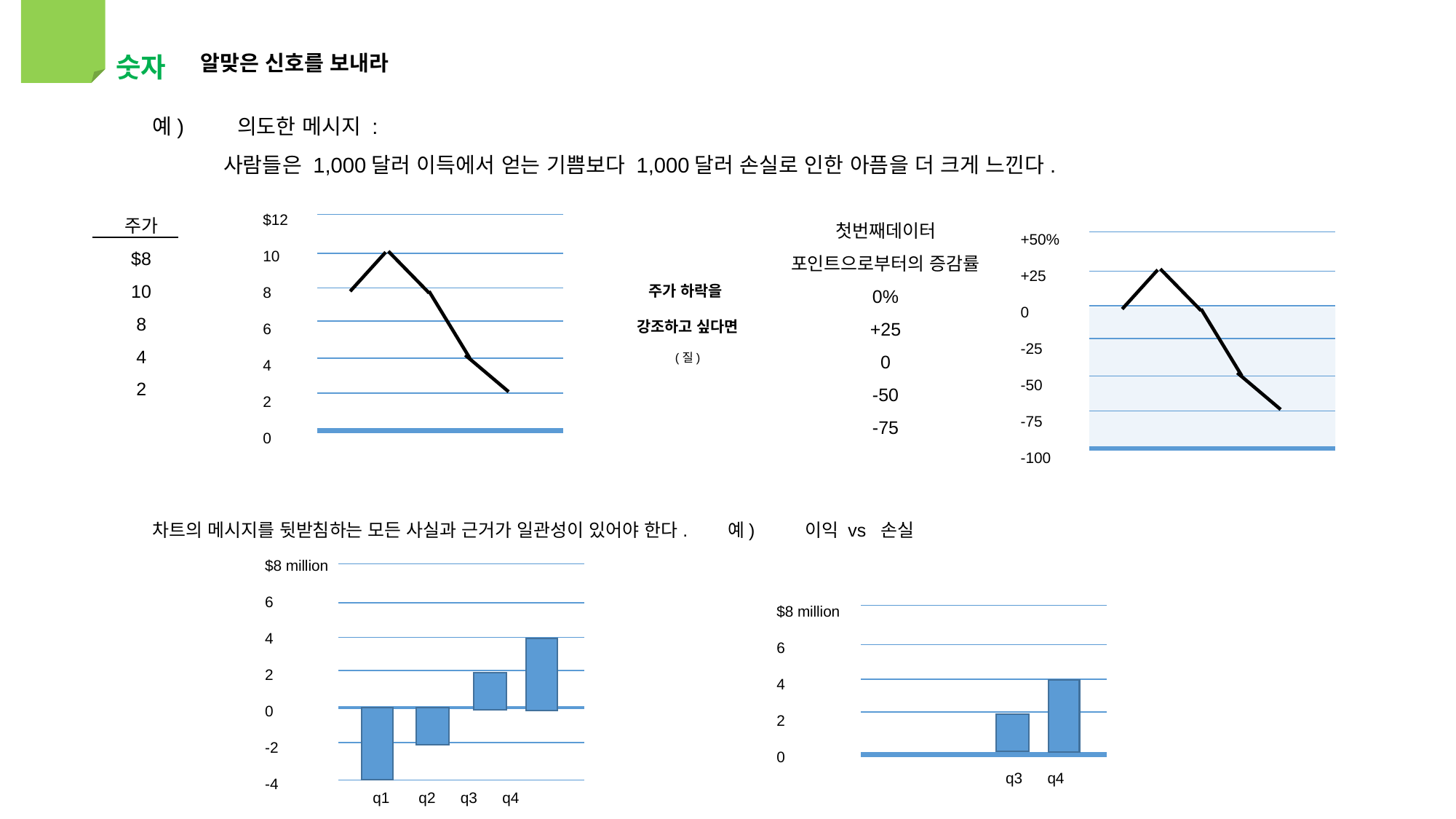

숫자
알맞은 신호를 보내라
예)        의도한 메시지 :
           사람들은 1,000달러 이득에서 얻는 기쁨보다 1,000달러 손실로 인한 아픔을 더 크게 느낀다.
$12
10
8
6
4
2
0
주가
$8
10
8
4
2
첫번째데이터
포인트으로부터의 증감률
0%
+25
0
-50
-75
+50%
+25
0
-25
-50
-75
-100

주가 하락을
강조하고 싶다면
(질)
차트의 메시지를 뒷받침하는 모든 사실과 근거가 일관성이 있어야 한다.       예)         이익 vs  손실
$8 million
6
4
2
0
-2
-4

q1       q2      q3      q4
$8 million
6
4
2
0

q3      q4